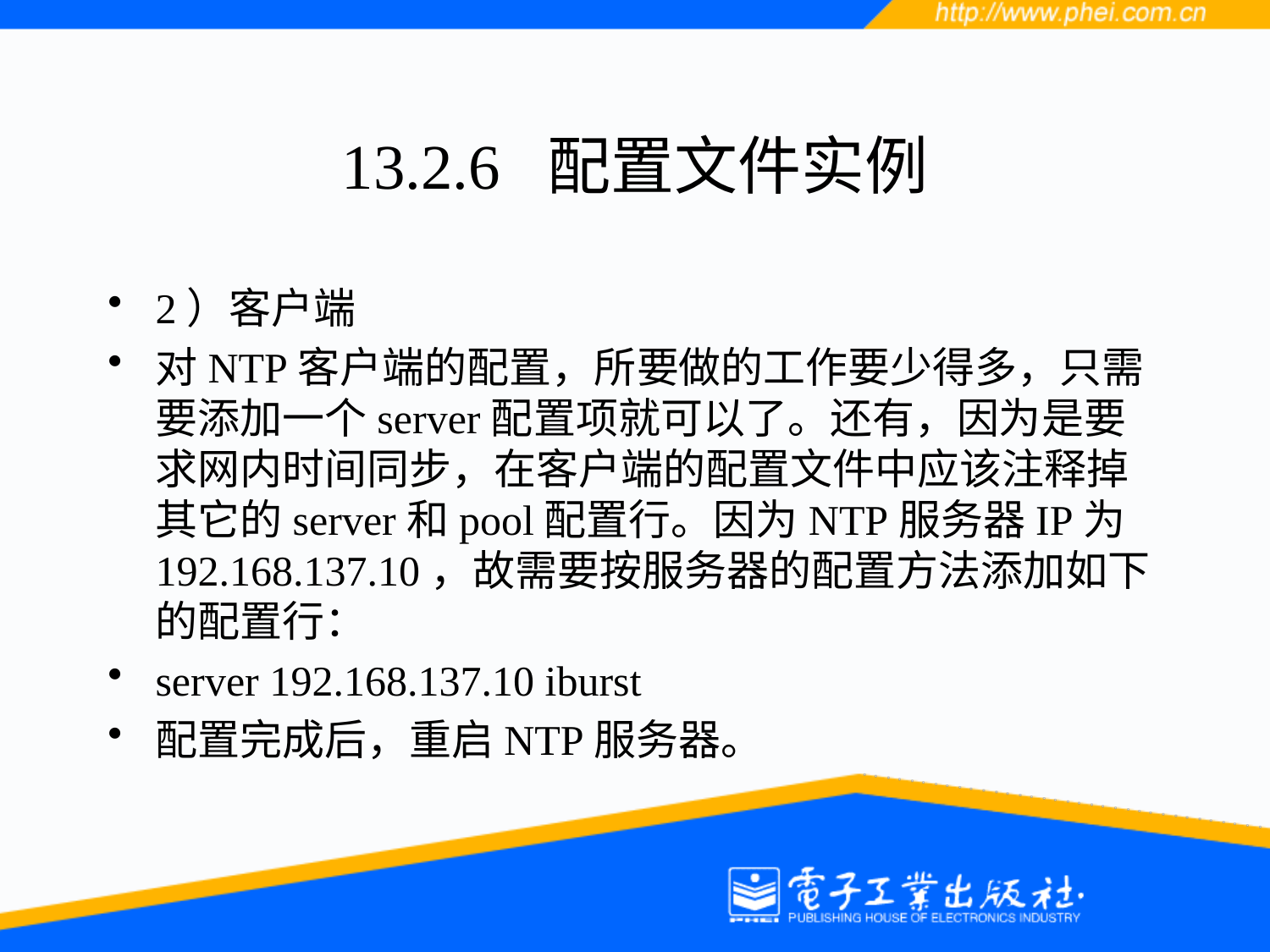

# 13.2.6  配置文件实例
2）客户端
对NTP客户端的配置，所要做的工作要少得多，只需要添加一个server配置项就可以了。还有，因为是要求网内时间同步，在客户端的配置文件中应该注释掉其它的server和pool配置行。因为NTP服务器IP为192.168.137.10，故需要按服务器的配置方法添加如下的配置行：
server 192.168.137.10 iburst
配置完成后，重启NTP服务器。